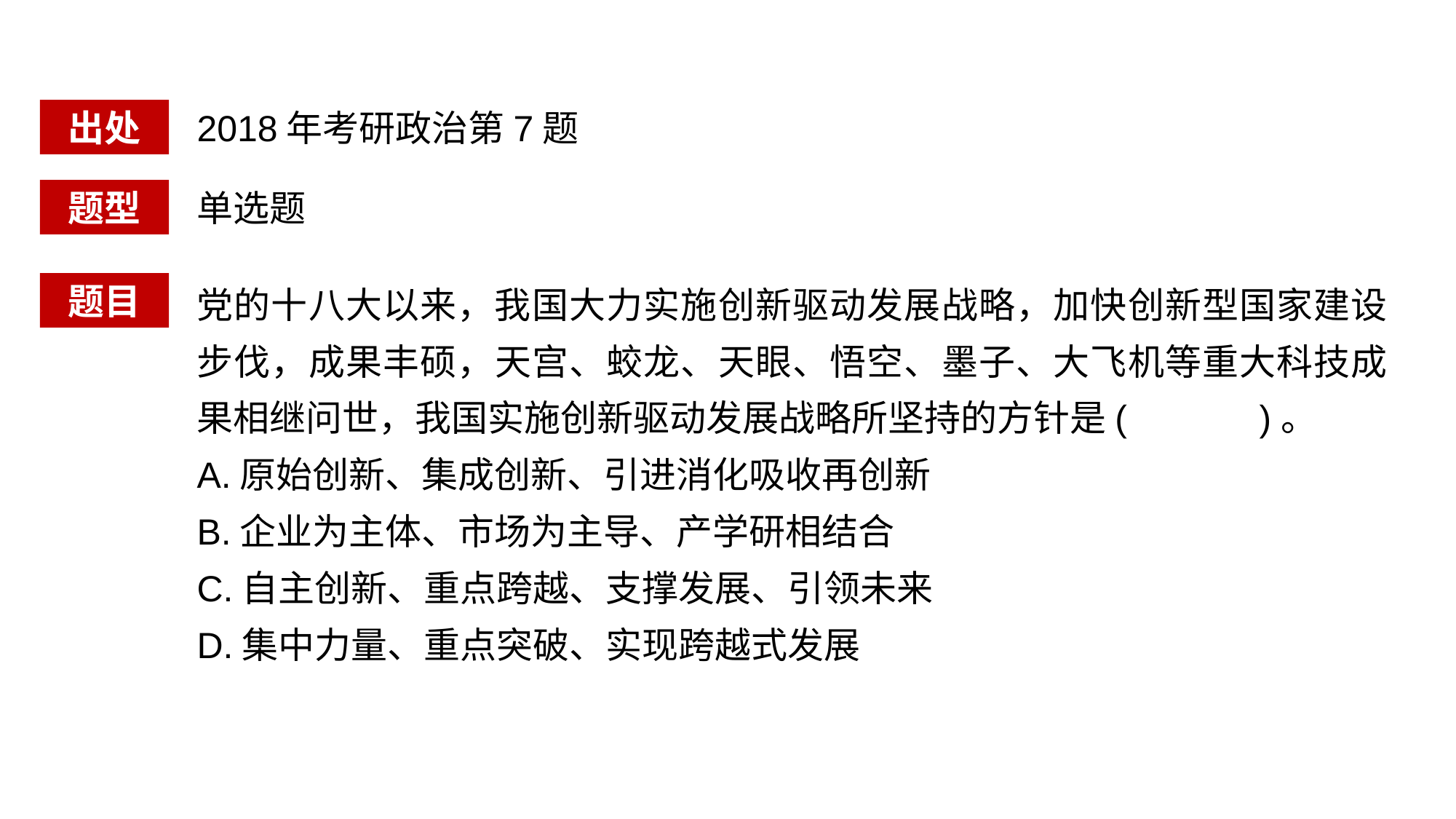

出处
2018年考研政治第7题
题型
单选题
党的十八大以来，我国大力实施创新驱动发展战略，加快创新型国家建设步伐，成果丰硕，天宫、蛟龙、天眼、悟空、墨子、大飞机等重大科技成果相继问世，我国实施创新驱动发展战略所坚持的方针是(             )。
A.原始创新、集成创新、引进消化吸收再创新
B.企业为主体、市场为主导、产学研相结合
C.自主创新、重点跨越、支撑发展、引领未来
D.集中力量、重点突破、实现跨越式发展
题目